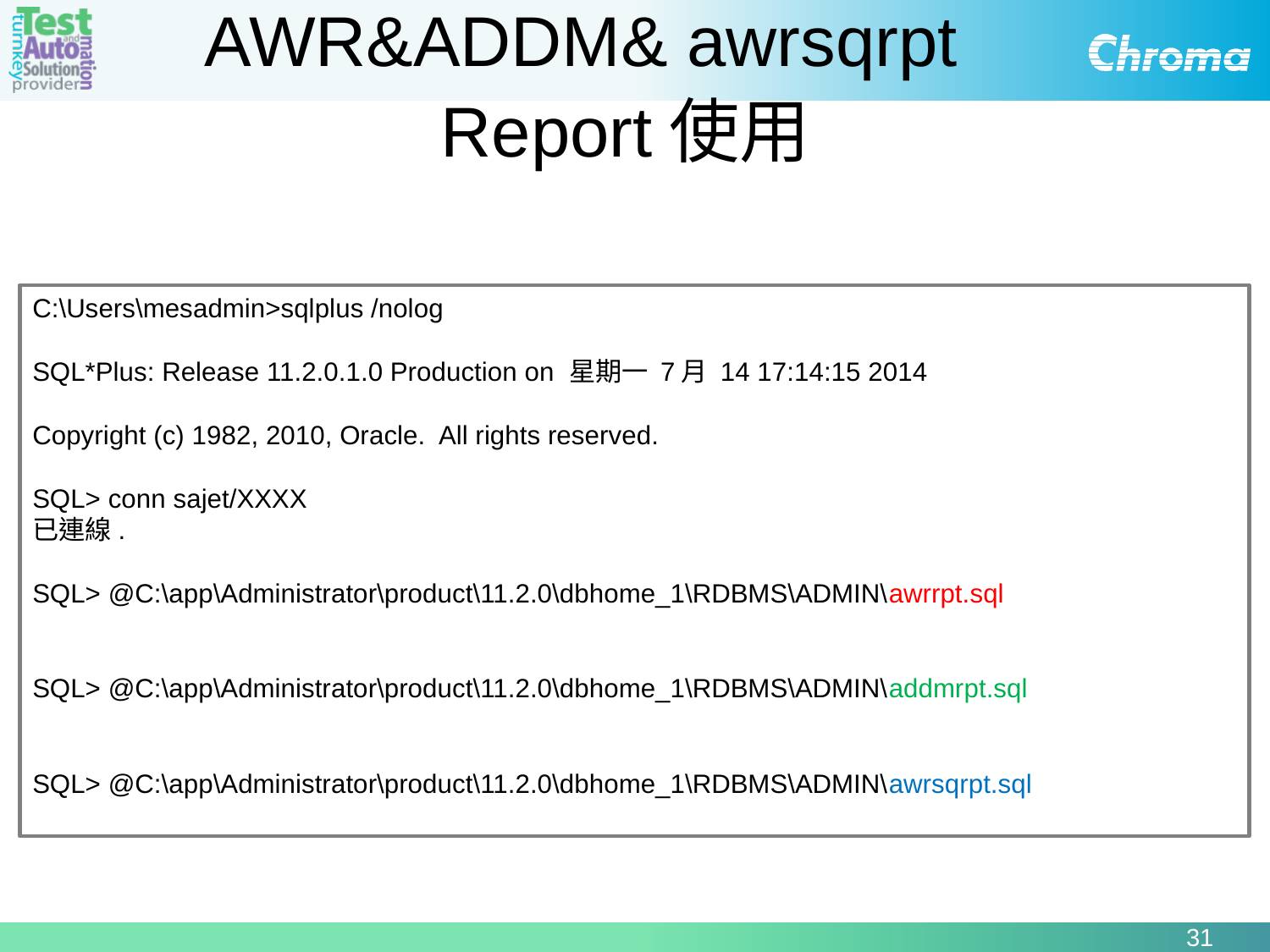

AWR&ADDM& awrsqrpt
            Report使用
C:\Users\mesadmin>sqlplus /nolog

SQL*Plus: Release 11.2.0.1.0 Production on 星期一 7月 14 17:14:15 2014

Copyright (c) 1982, 2010, Oracle.  All rights reserved.

SQL> conn sajet/XXXX
已連線.

SQL> @C:\app\Administrator\product\11.2.0\dbhome_1\RDBMS\ADMIN\awrrpt.sql

SQL> @C:\app\Administrator\product\11.2.0\dbhome_1\RDBMS\ADMIN\addmrpt.sql

SQL> @C:\app\Administrator\product\11.2.0\dbhome_1\RDBMS\ADMIN\awrsqrpt.sql